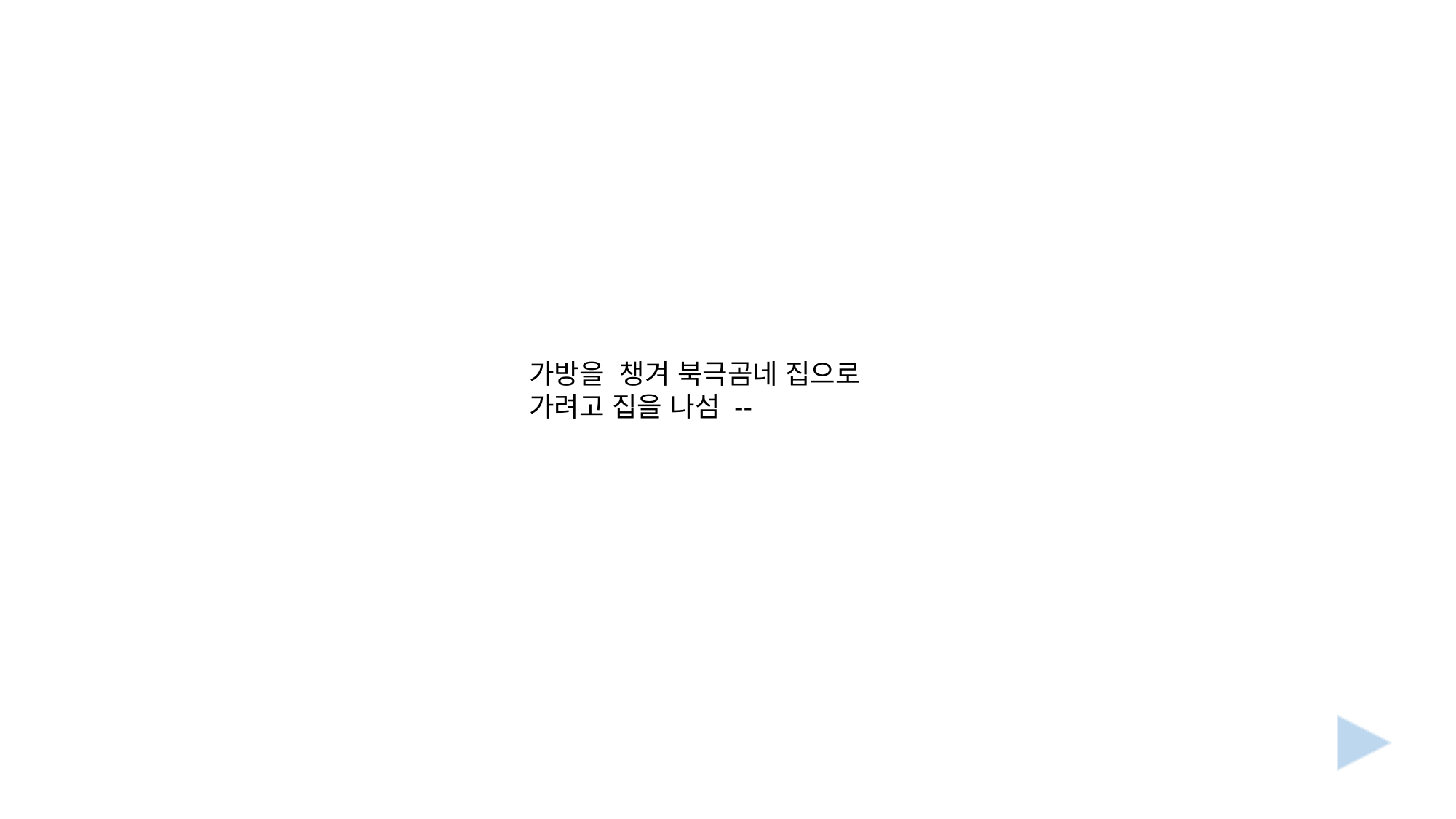

가방을  챙겨 북극곰네 집으로 가려고 집을 나섬 --